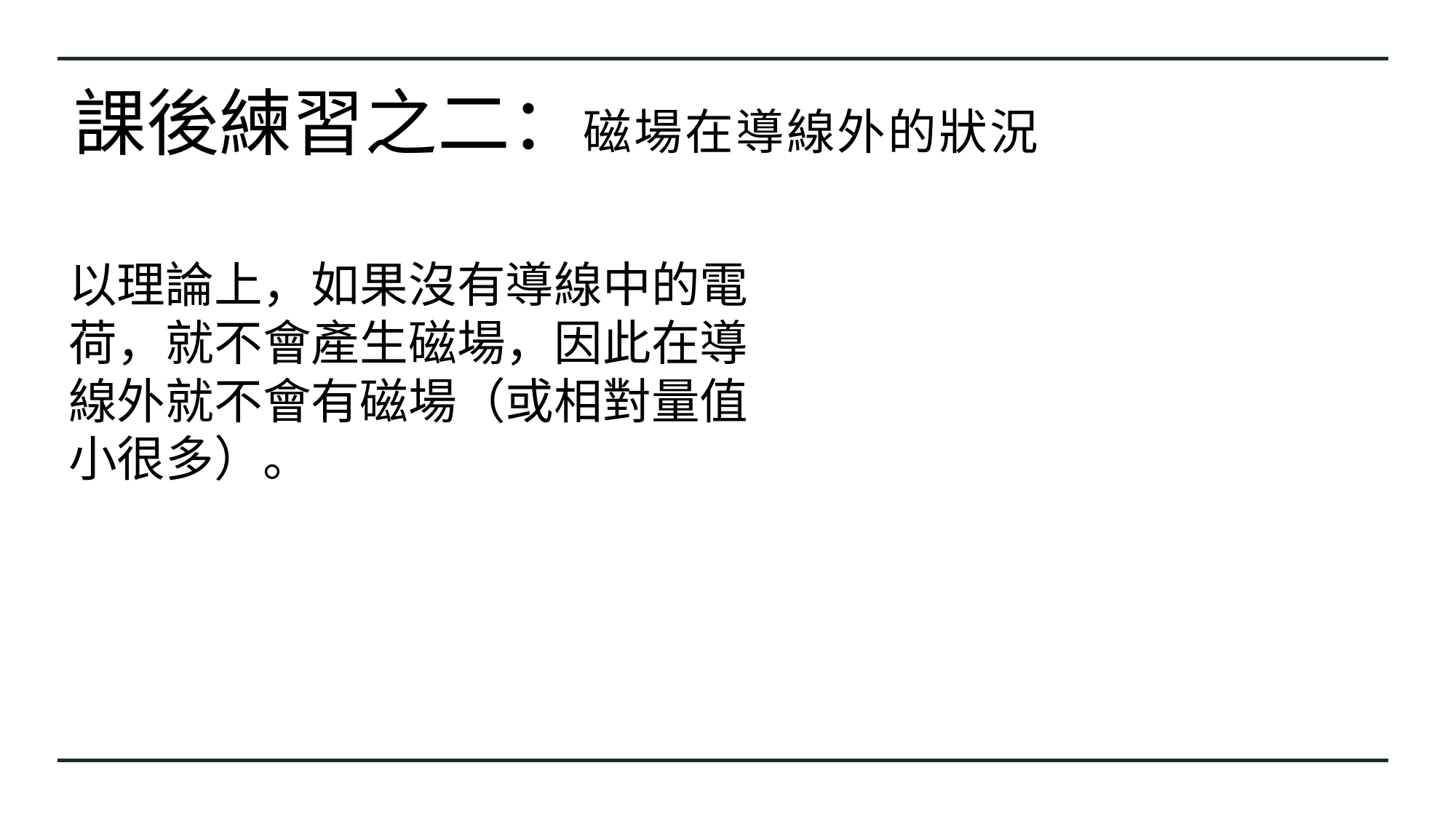

課後練習之二：磁場在導線外的狀況
以理論上，如果沒有導線中的電荷，就不會產生磁場，因此在導線外就不會有磁場（或相對量值小很多）。